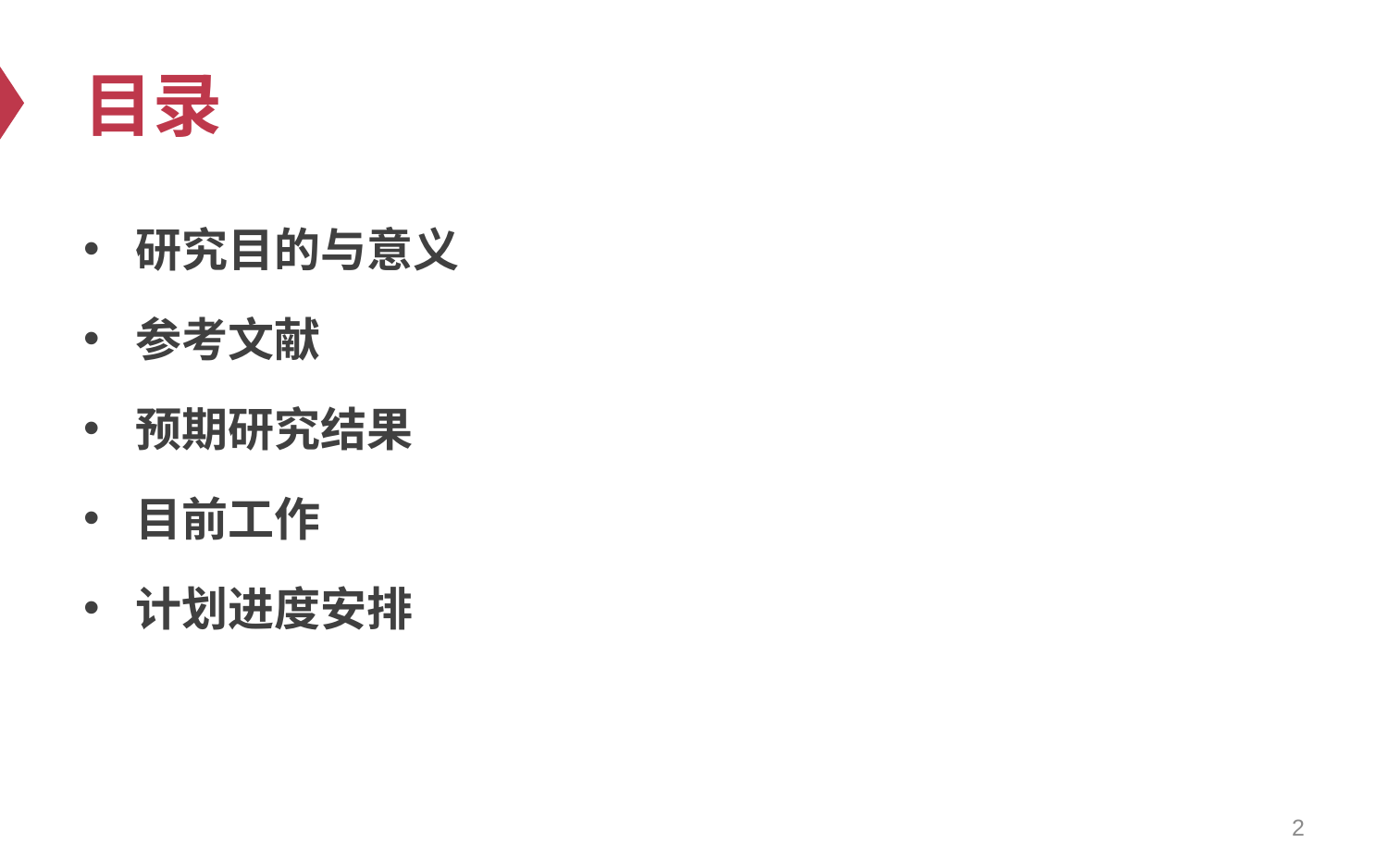

# 目录
研究目的与意义
参考文献
预期研究结果
目前工作
计划进度安排
2